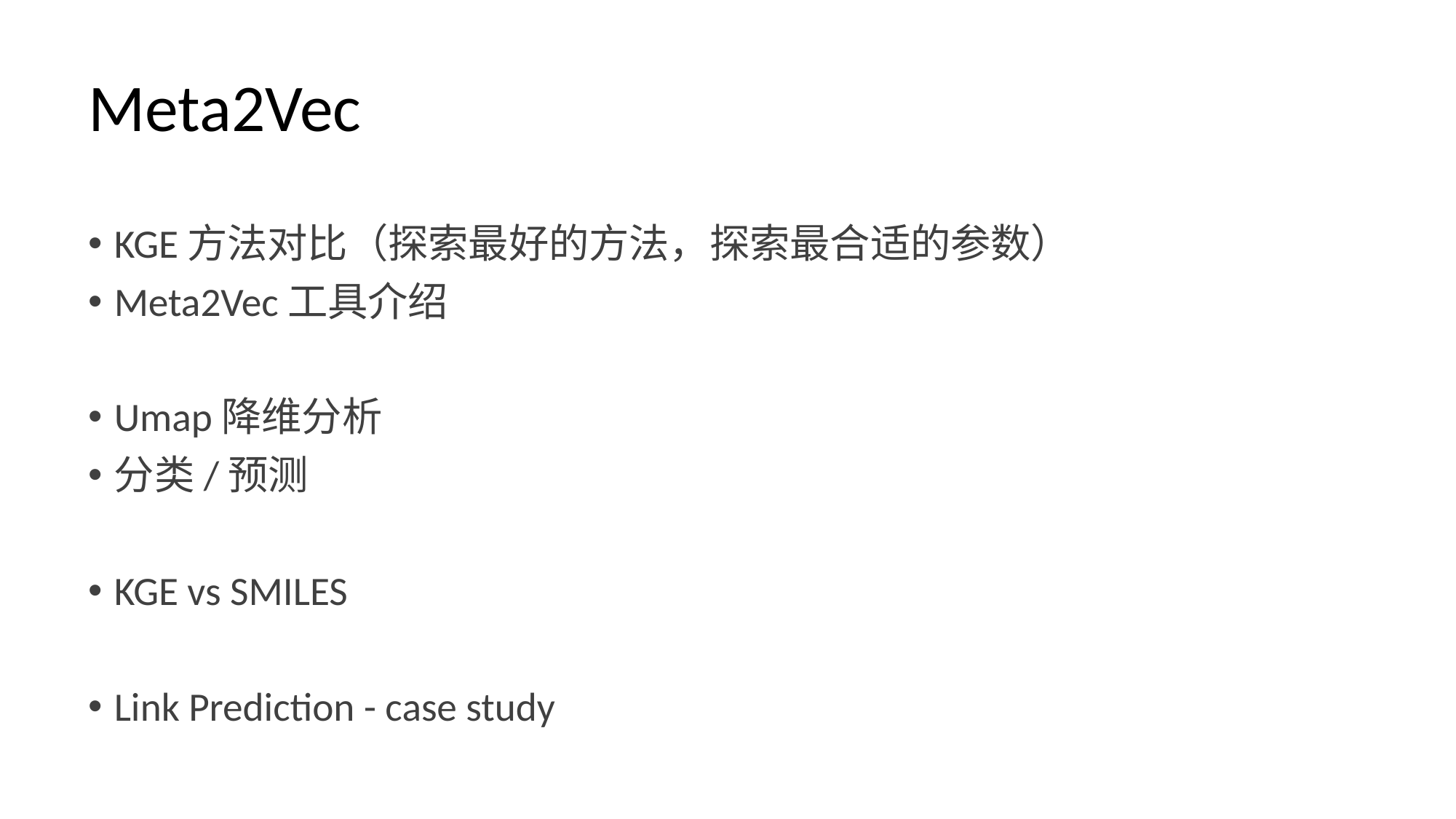

# Meta2Vec
KGE方法对比（探索最好的方法，探索最合适的参数）
Meta2Vec工具介绍

Umap降维分析
分类/预测

KGE vs SMILES

Link Prediction - case study